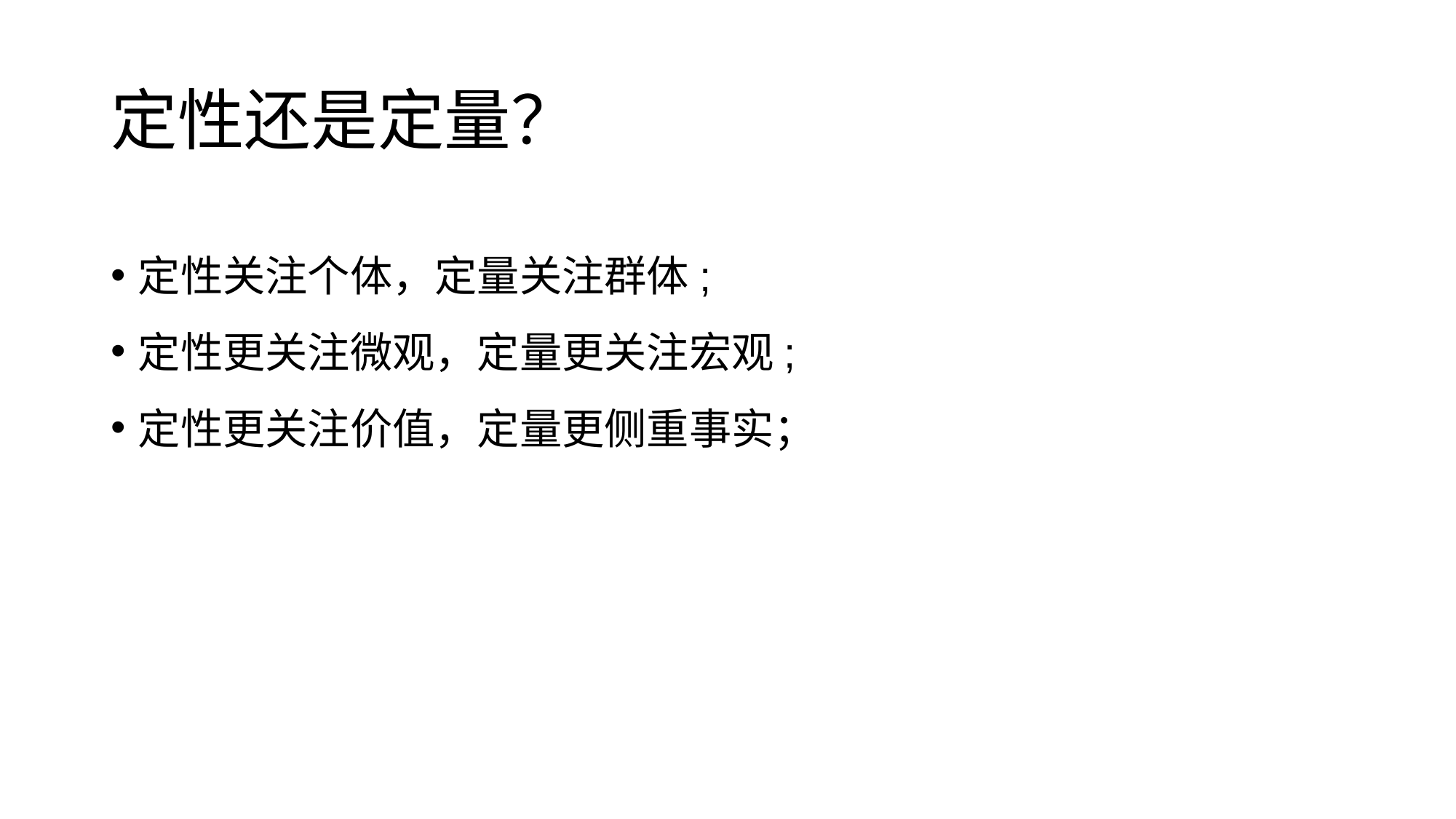

# 定性还是定量？
定性关注个体，定量关注群体;
定性更关注微观，定量更关注宏观;
定性更关注价值，定量更侧重事实；